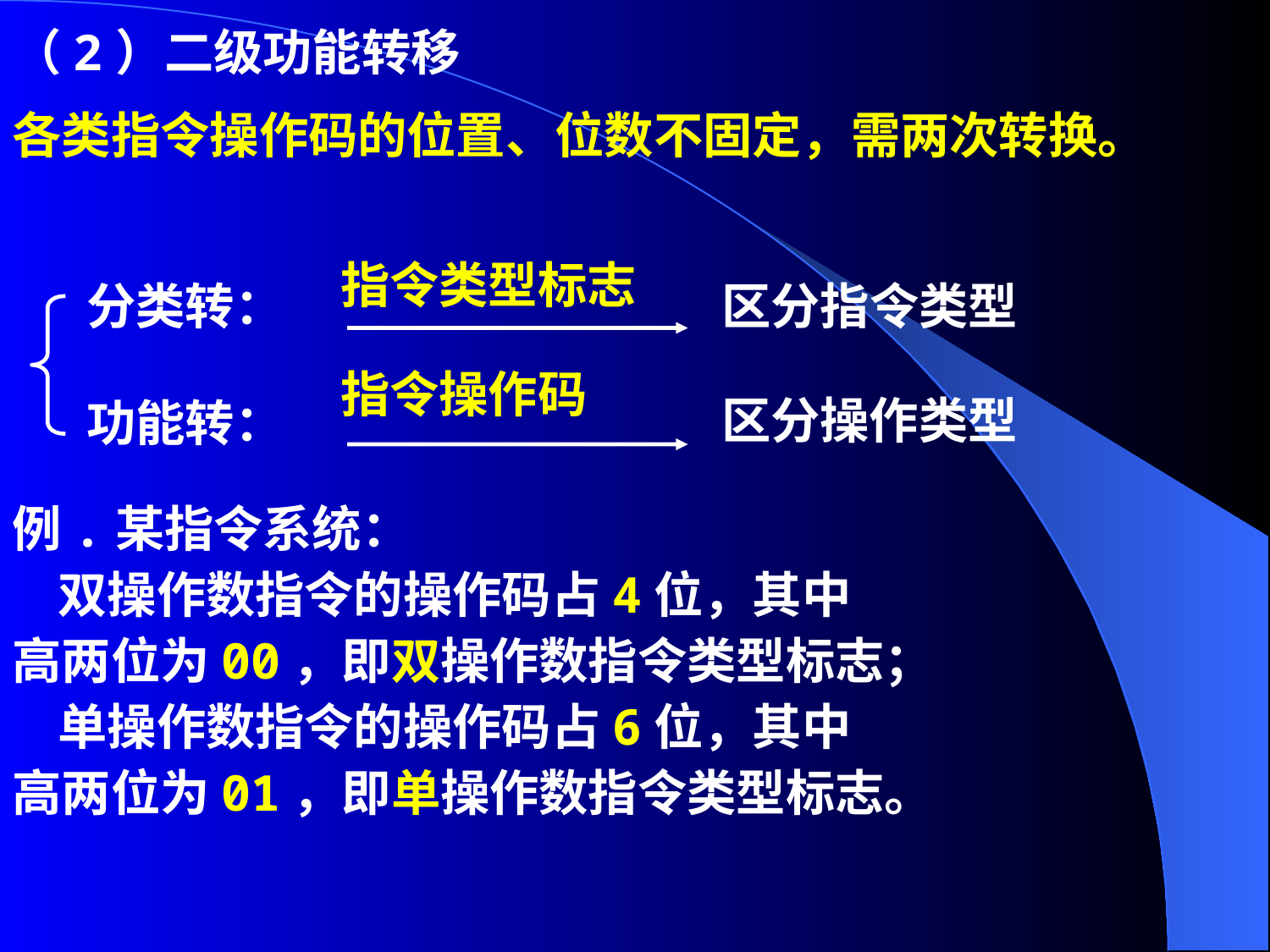

（2）二级功能转移
各类指令操作码的位置、位数不固定，需两次转换。
指令类型标志
分类转：
区分指令类型

指令操作码
区分操作类型
功能转：

例.某指令系统：
   双操作数指令的操作码占4位，其中
高两位为00，即双操作数指令类型标志；
   单操作数指令的操作码占6位，其中
高两位为01，即单操作数指令类型标志。